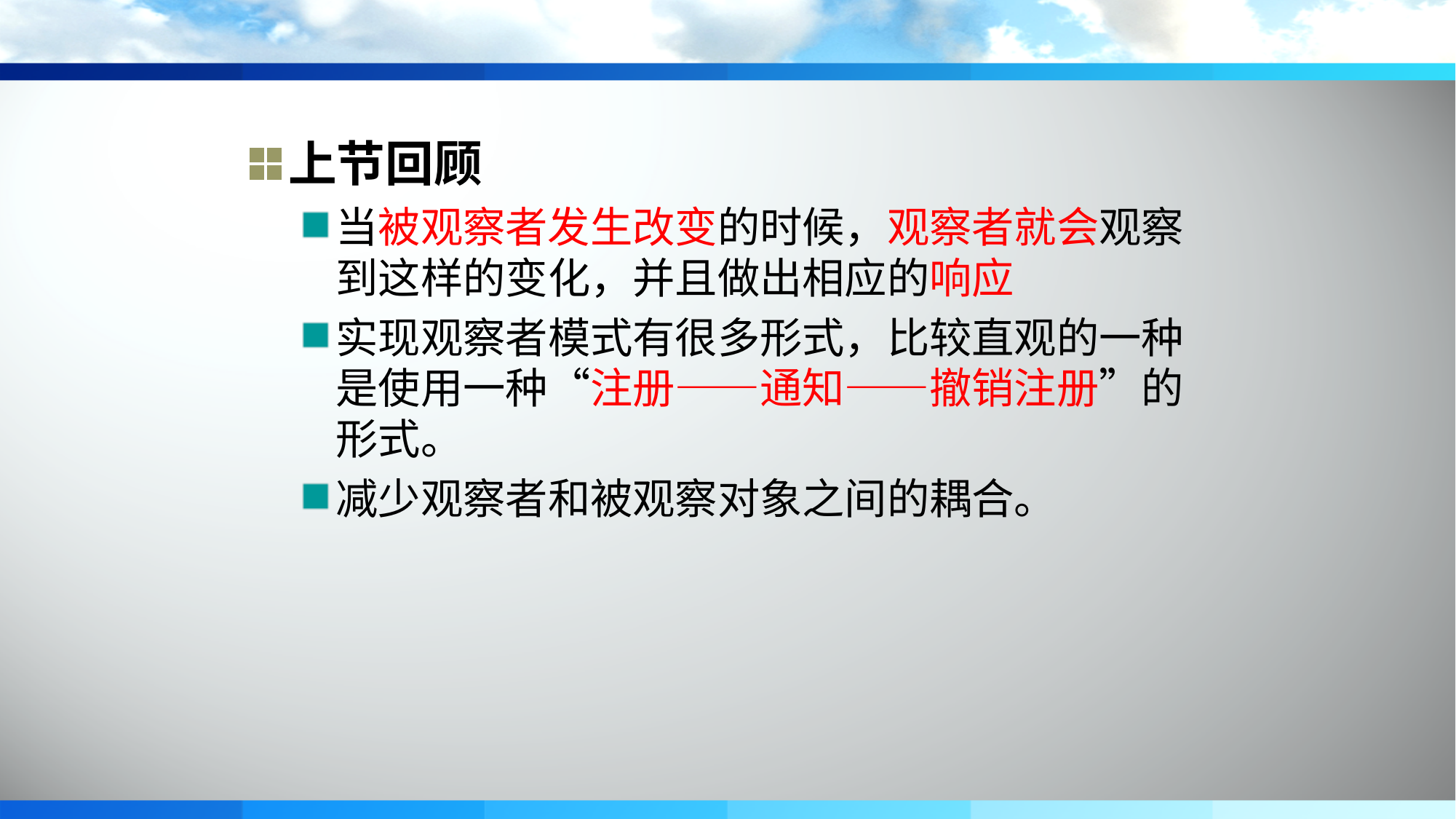

上节回顾
当被观察者发生改变的时候，观察者就会观察到这样的变化，并且做出相应的响应
实现观察者模式有很多形式，比较直观的一种是使用一种“注册——通知——撤销注册”的形式。
减少观察者和被观察对象之间的耦合。